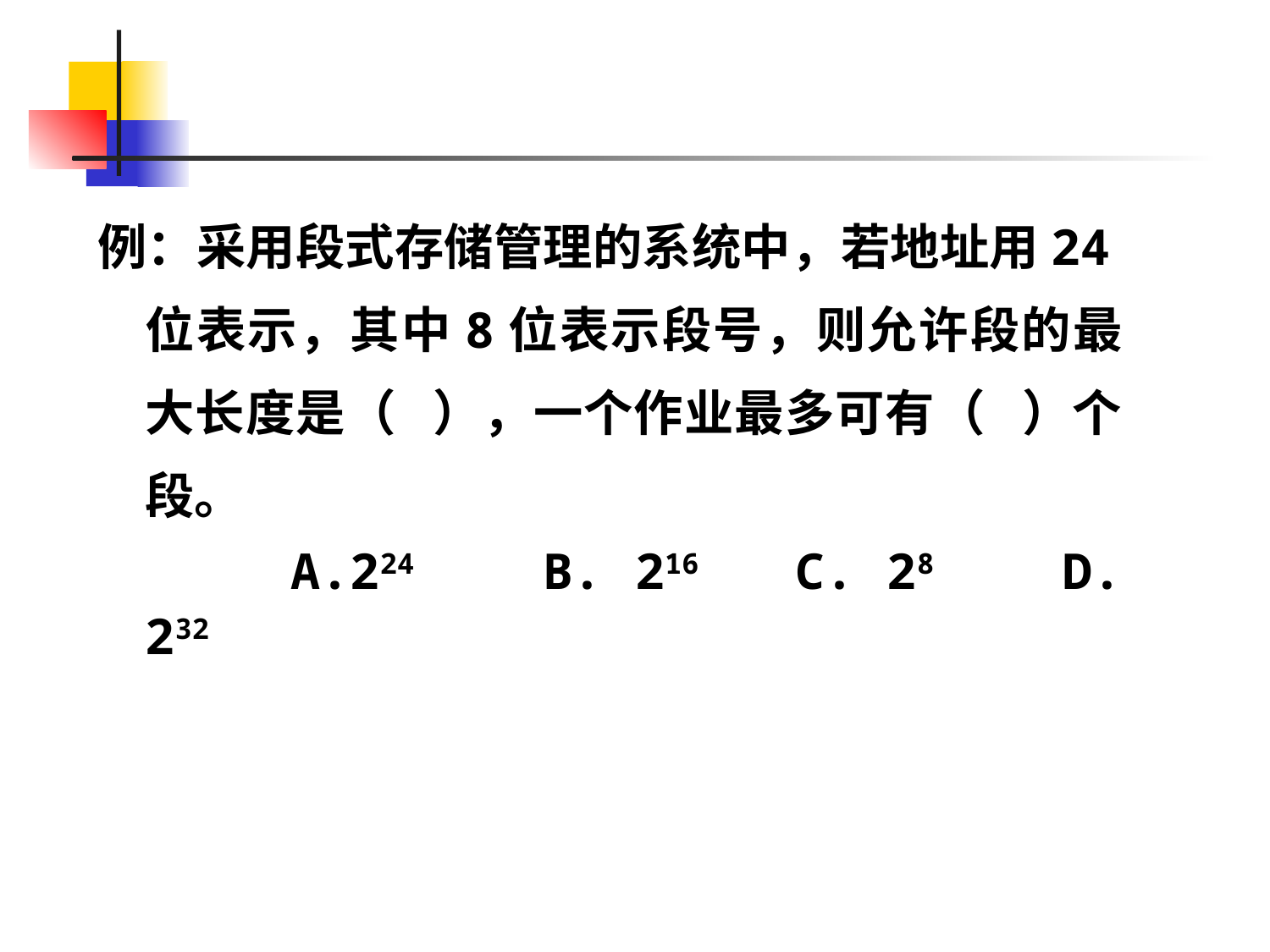

例：采用段式存储管理的系统中，若地址用24位表示，其中8位表示段号，则允许段的最大长度是（   ），一个作业最多可有（   ）个段。
      A.224    B. 216   C. 28    D. 232